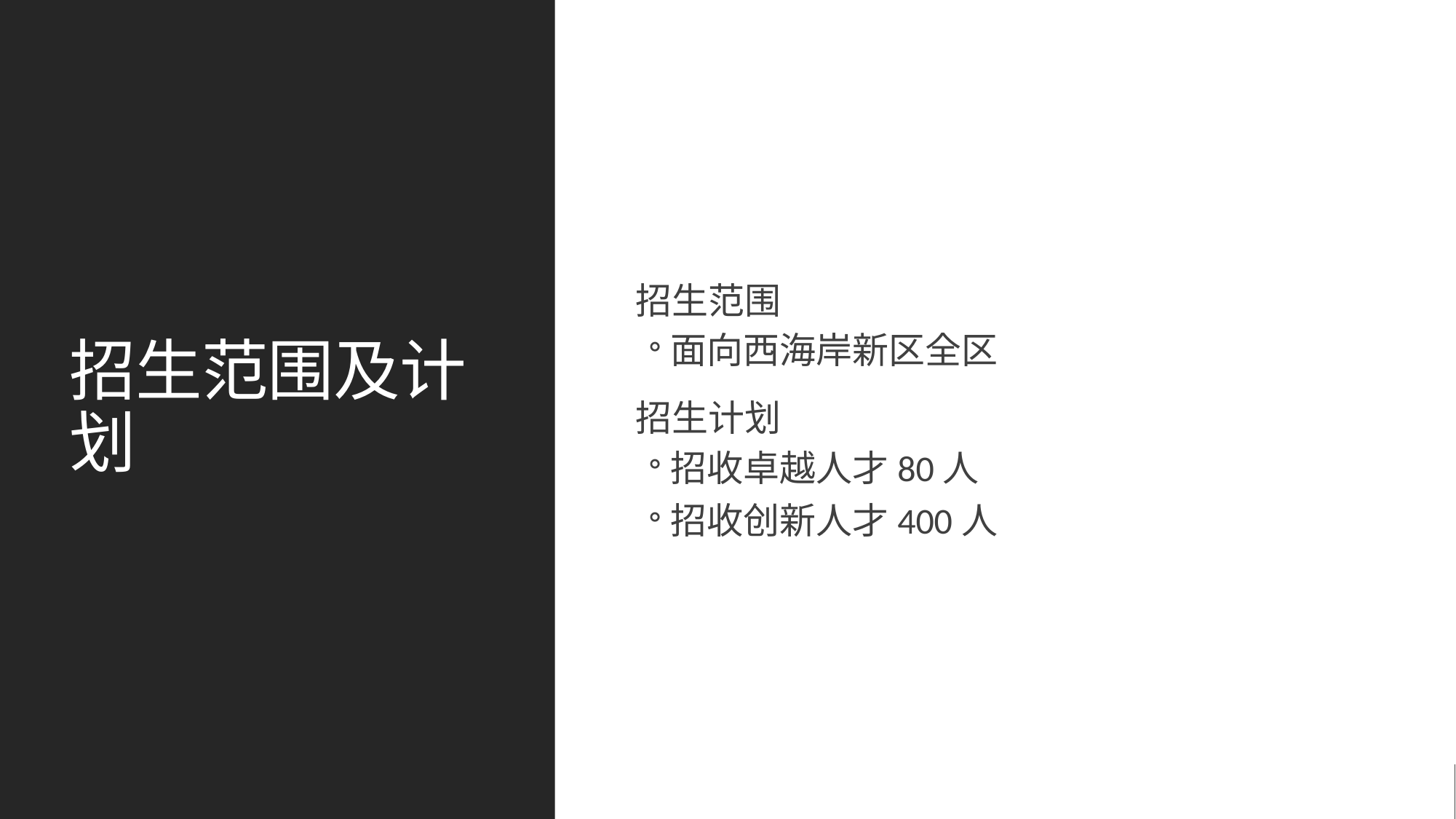

# 招生范围及计划
招生范围
面向西海岸新区全区
招生计划
招收卓越人才80人
招收创新人才400人